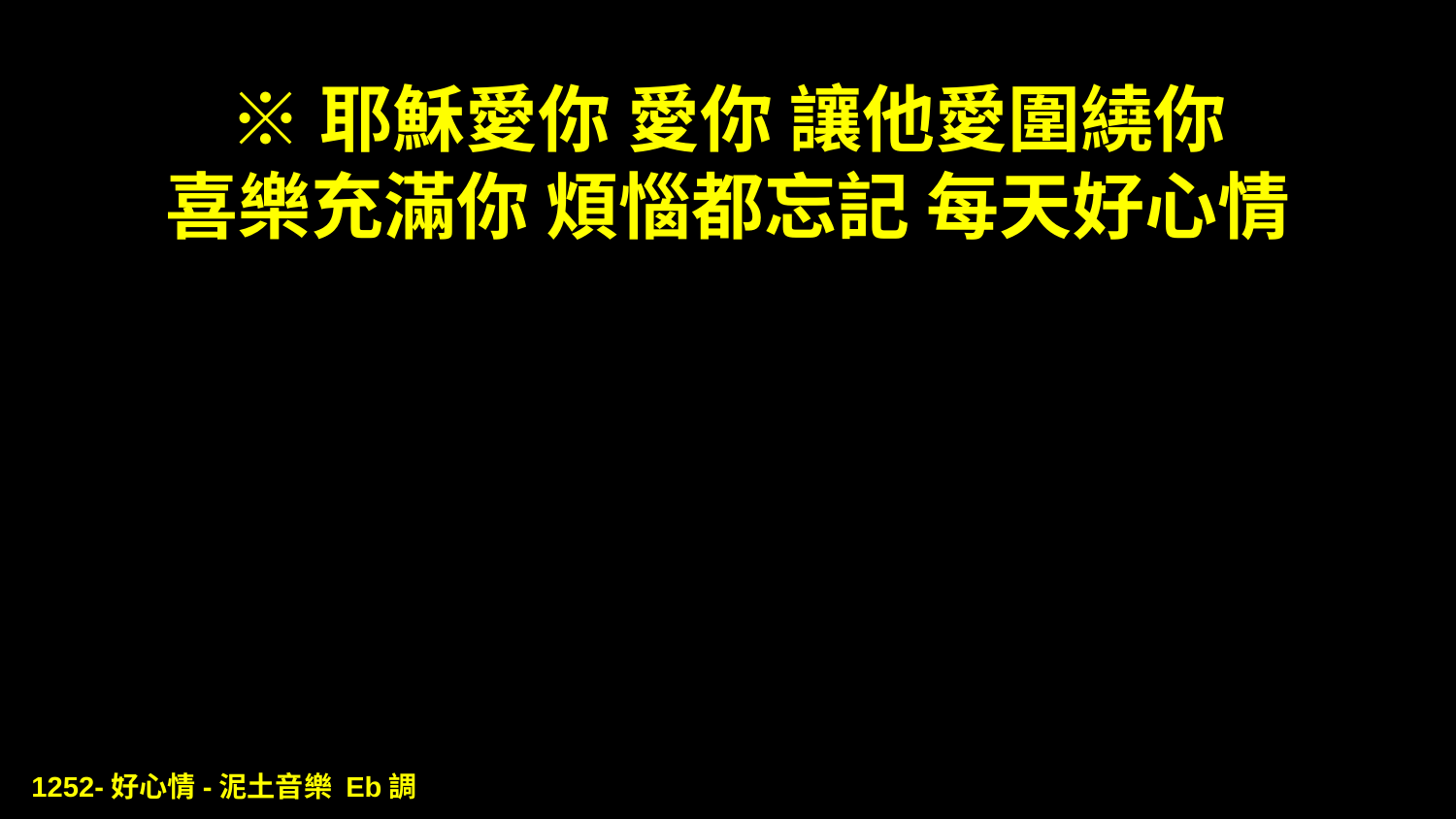

# ※耶穌愛你 愛你 讓他愛圍繞你 喜樂充滿你 煩惱都忘記 每天好心情
1252-好心情-泥土音樂 Eb調